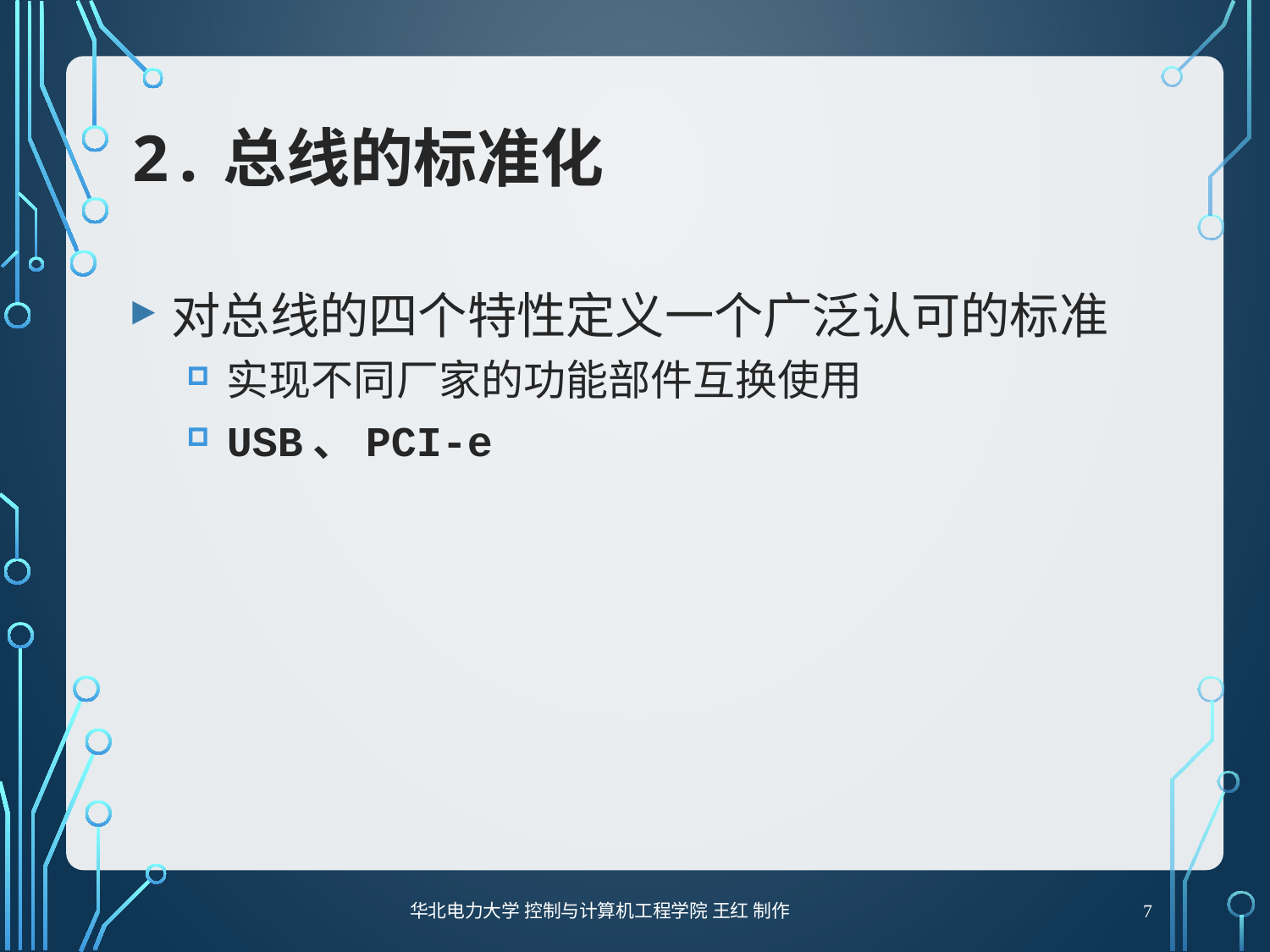

# 2.总线的标准化
对总线的四个特性定义一个广泛认可的标准
实现不同厂家的功能部件互换使用
USB、PCI-e
7
华北电力大学 控制与计算机工程学院 王红 制作